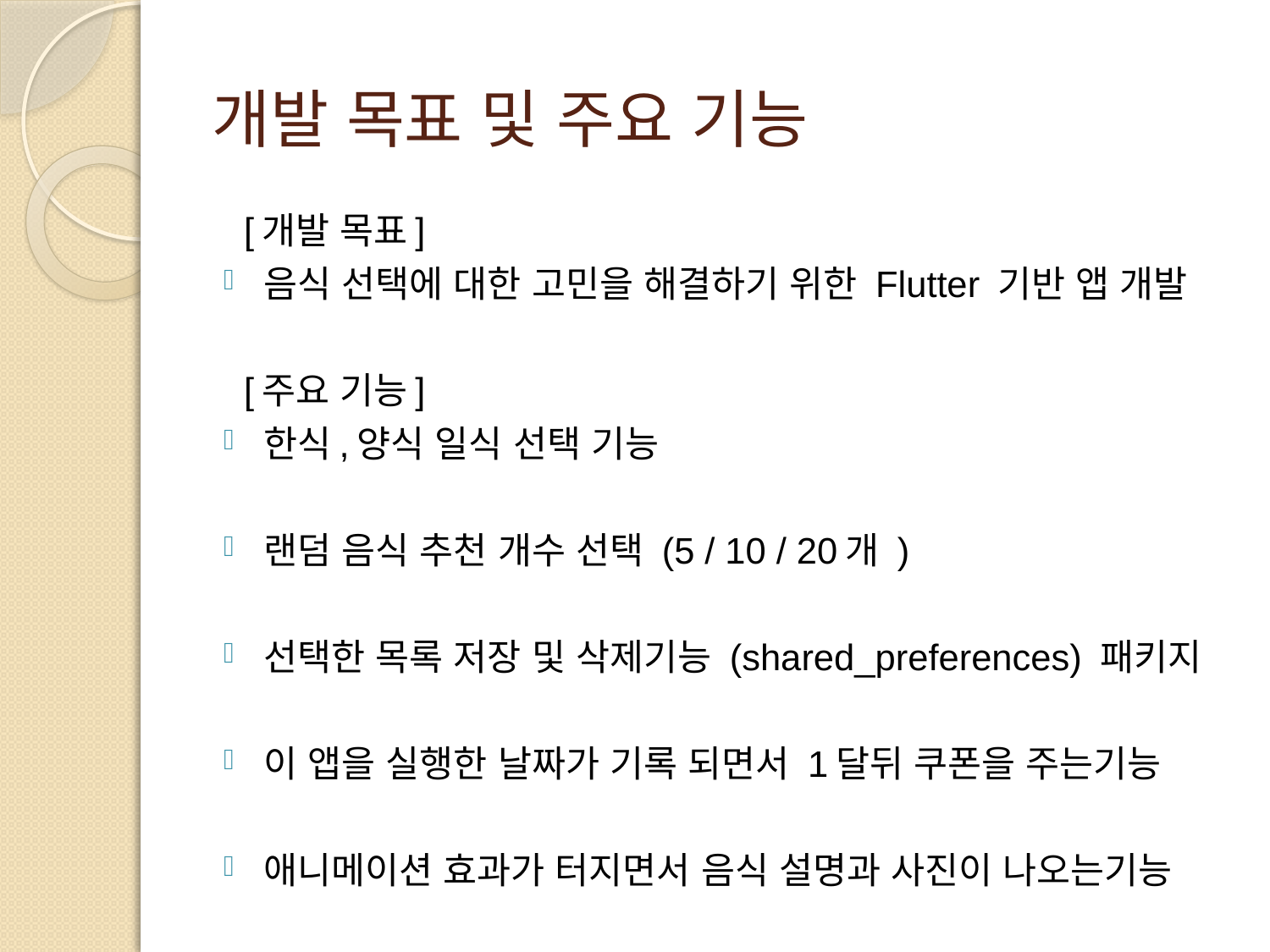

# 개발 목표 및 주요 기능
  [개발 목표]
음식 선택에 대한 고민을 해결하기 위한 Flutter 기반 앱 개발

  [주요 기능]
한식,양식 일식 선택 기능

랜덤 음식 추천 개수 선택 (5 / 10 / 20개 )

선택한 목록 저장 및 삭제기능 (shared_preferences) 패키지

이 앱을 실행한 날짜가 기록 되면서 1달뒤 쿠폰을 주는기능

애니메이션 효과가 터지면서 음식 설명과 사진이 나오는기능